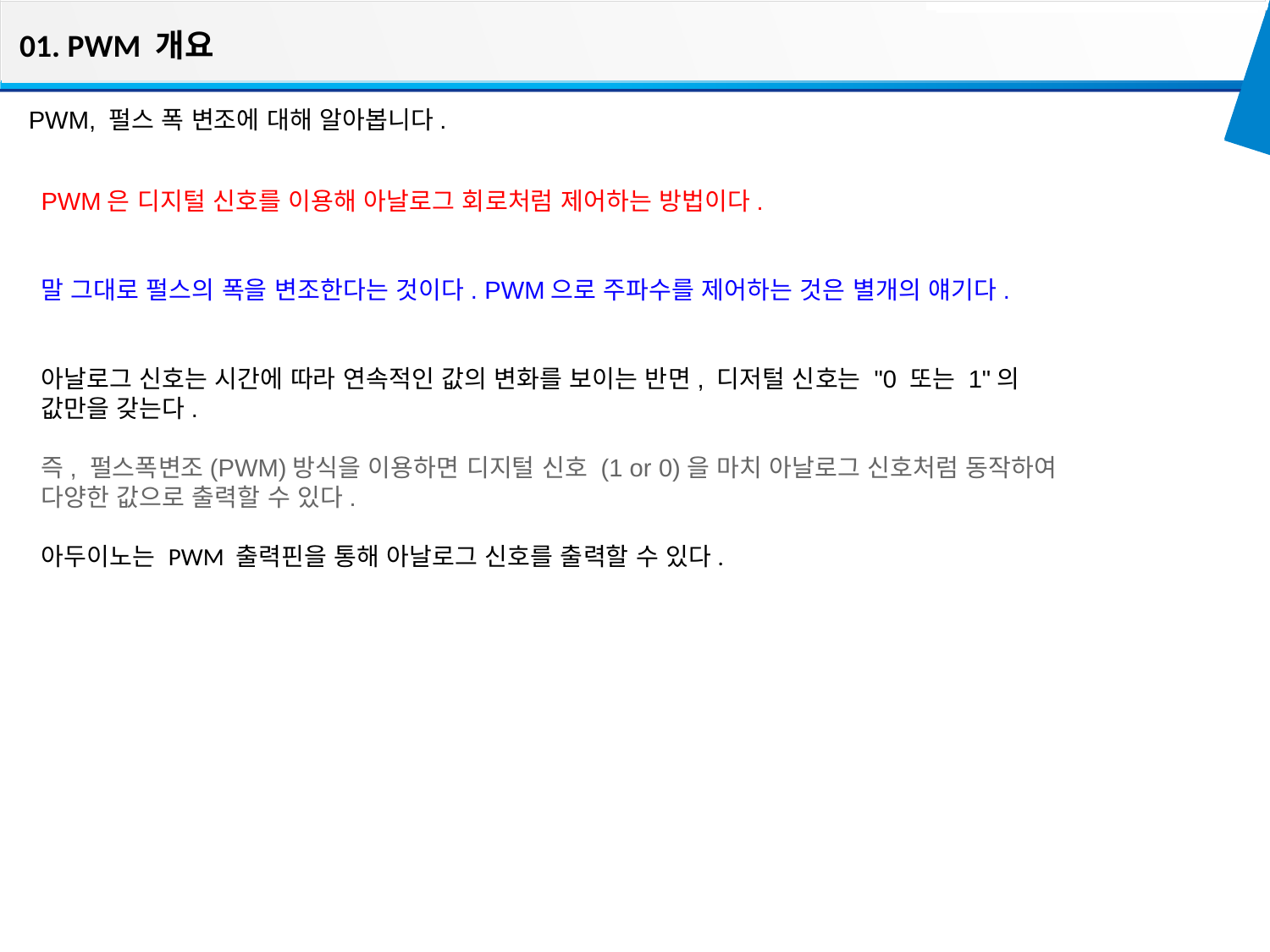

01. PWM 개요

PWM, 펄스 폭 변조에 대해 알아봅니다.
PWM은 디지털 신호를 이용해 아날로그 회로처럼 제어하는 방법이다.

말 그대로 펄스의 폭을 변조한다는 것이다. PWM으로 주파수를 제어하는 것은 별개의 얘기다.

아날로그 신호는 시간에 따라 연속적인 값의 변화를 보이는 반면, 디저털 신호는 "0 또는 1"의 값만을 갖는다.

즉, 펄스폭변조(PWM)방식을 이용하면 디지털 신호 (1 or 0)을 마치 아날로그 신호처럼 동작하여 다양한 값으로 출력할 수 있다.

아두이노는 PWM 출력핀을 통해 아날로그 신호를 출력할 수 있다.